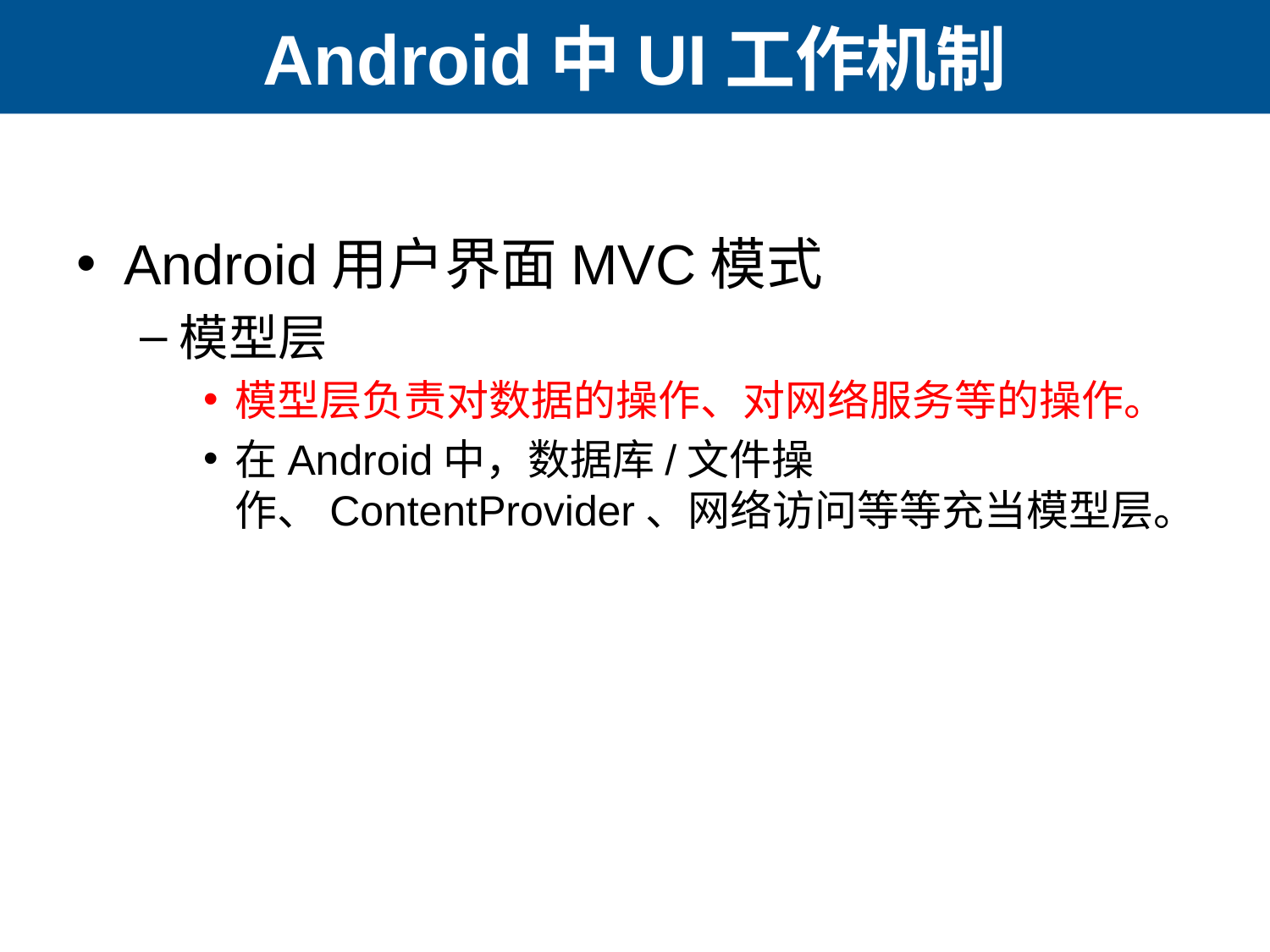

# Android中UI工作机制
Android用户界面MVC模式
模型层
模型层负责对数据的操作、对网络服务等的操作。
在Android中，数据库/文件操作、ContentProvider、网络访问等等充当模型层。